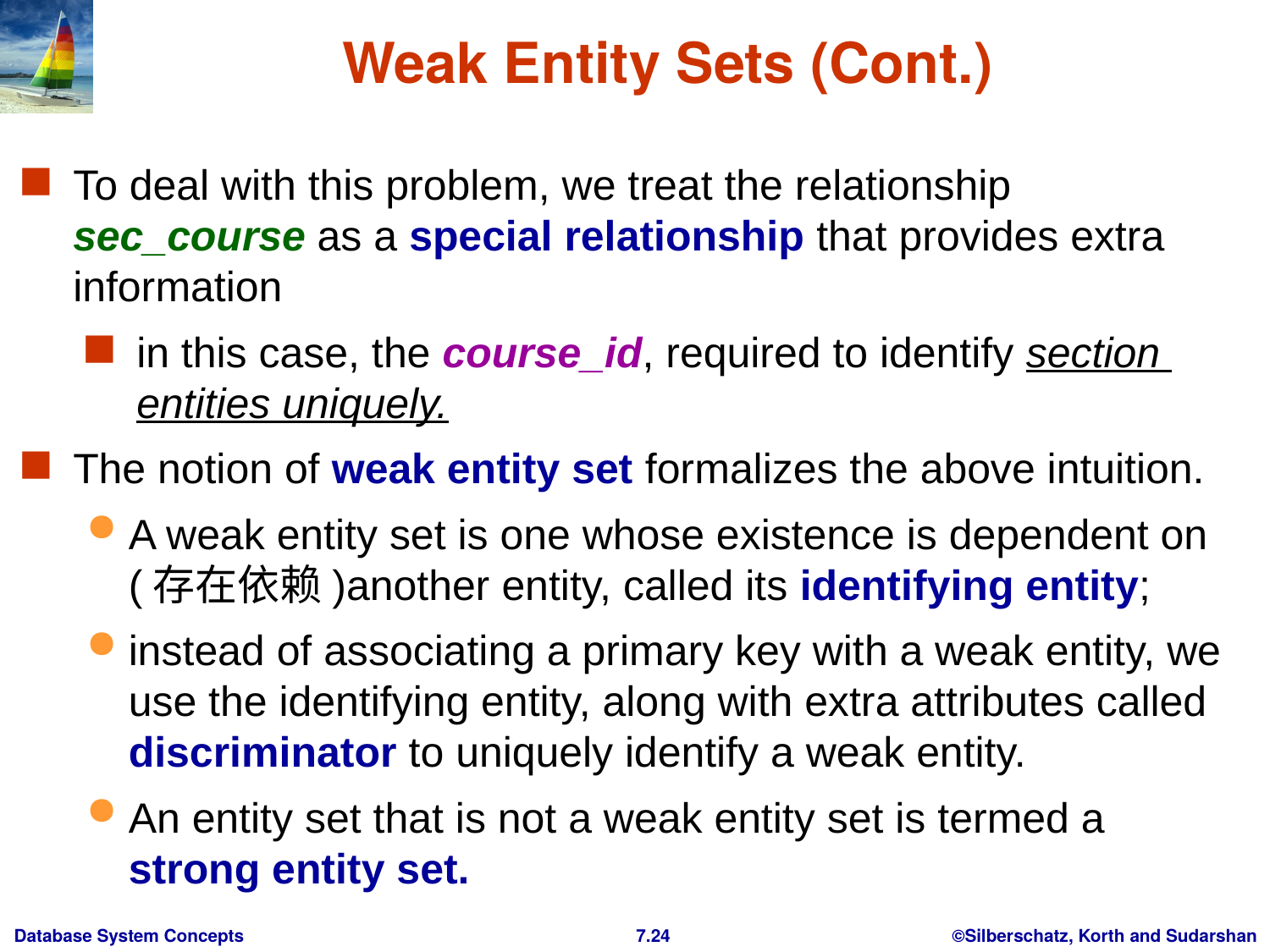

# Weak Entity Sets (Cont.)
To deal with this problem, we treat the relationship sec_course as a special relationship that provides extra information
in this case, the course_id, required to identify section  entities uniquely.
The notion of weak entity set formalizes the above intuition.
A weak entity set is one whose existence is dependent on (存在依赖)another entity, called its identifying entity;
instead of associating a primary key with a weak entity, we use the identifying entity, along with extra attributes called discriminator to uniquely identify a weak entity.
An entity set that is not a weak entity set is termed a strong entity set.